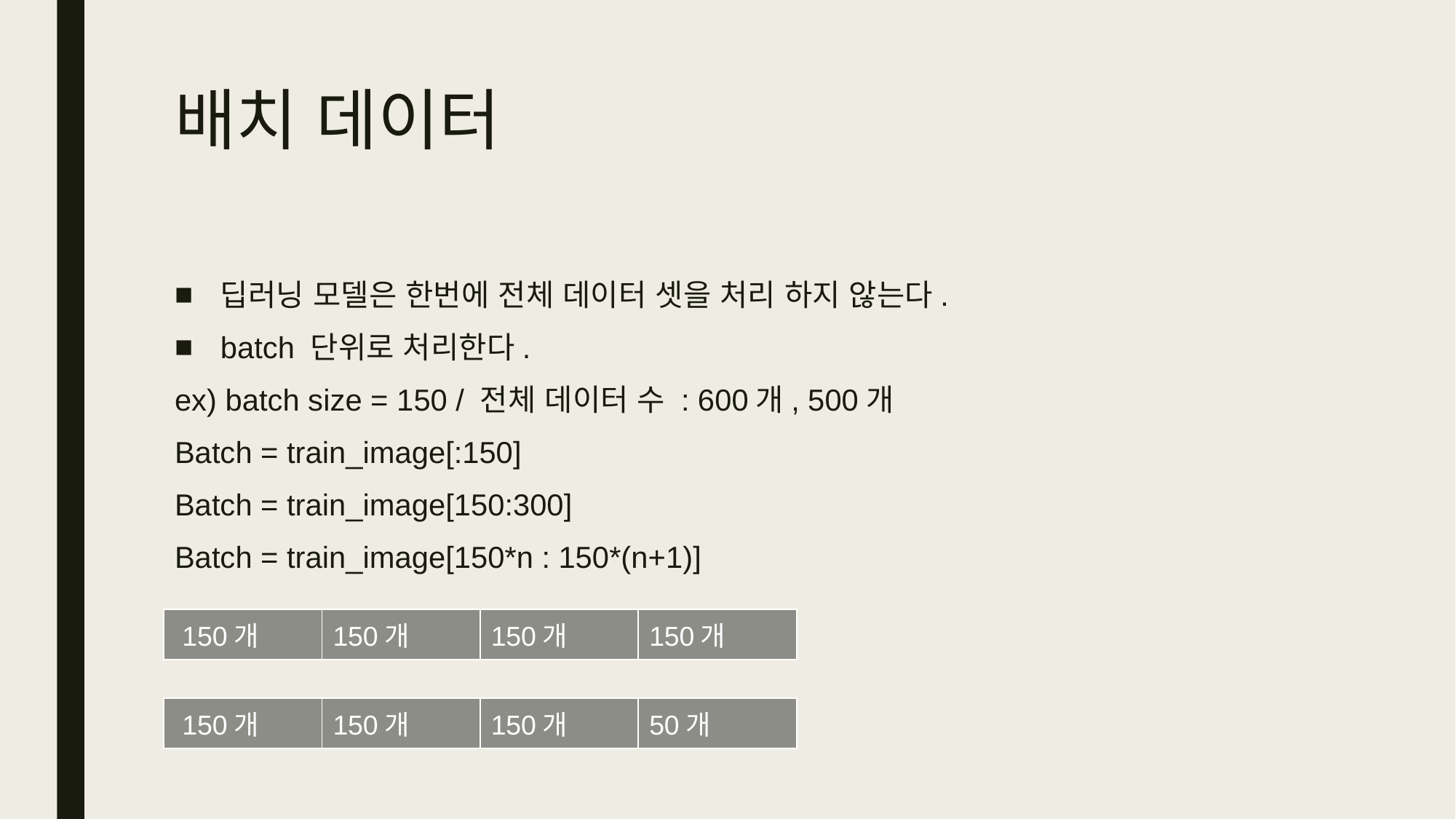

# 배치 데이터
딥러닝 모델은 한번에 전체 데이터 셋을 처리 하지 않는다.
batch 단위로 처리한다.
ex) batch size = 150 / 전체 데이터 수 : 600개, 500개
Batch = train_image[:150]
Batch = train_image[150:300]
Batch = train_image[150*n : 150*(n+1)]
| 150개 | 150개 | 150개 | 150개 |
| --- | --- | --- | --- |
| 150개 | 150개 | 150개 | 50개 |
| --- | --- | --- | --- |